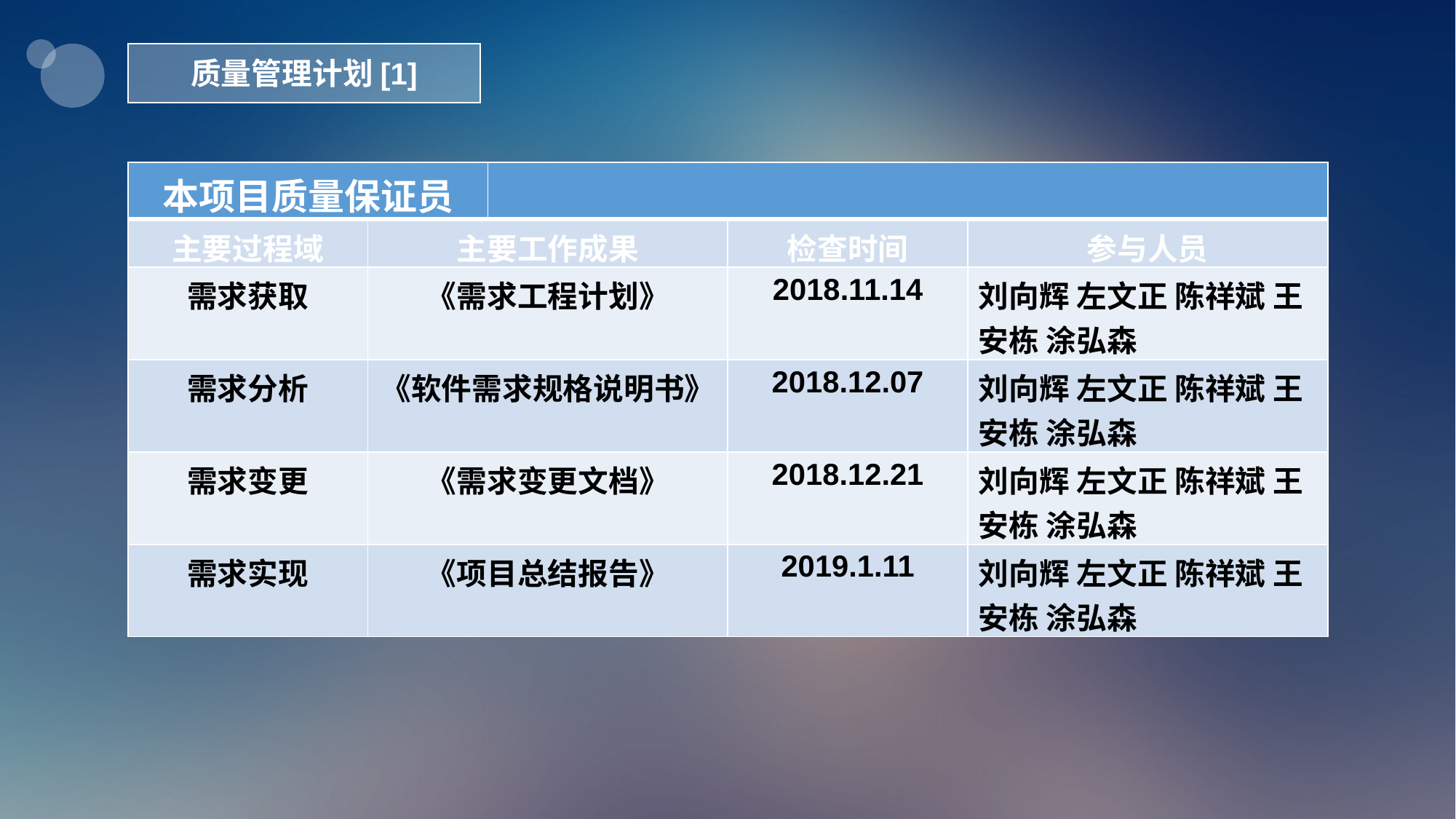

质量管理计划[1]

| 本项目质量保证员 |  |  |  |  |
| --- | --- | --- | --- | --- |
| 主要过程域 | 主要工作成果 |  | 检查时间 | 参与人员 |
| 需求获取 | 《需求工程计划》 |  | 2018.11.14 | 刘向辉 左文正 陈祥斌 王安栋 涂弘森 |
| 需求分析 | 《软件需求规格说明书》 |  | 2018.12.07 | 刘向辉 左文正 陈祥斌 王安栋 涂弘森 |
| 需求变更 | 《需求变更文档》 |  | 2018.12.21 | 刘向辉 左文正 陈祥斌 王安栋 涂弘森 |
| 需求实现 | 《项目总结报告》 |  | 2019.1.11 | 刘向辉 左文正 陈祥斌 王安栋 涂弘森 |